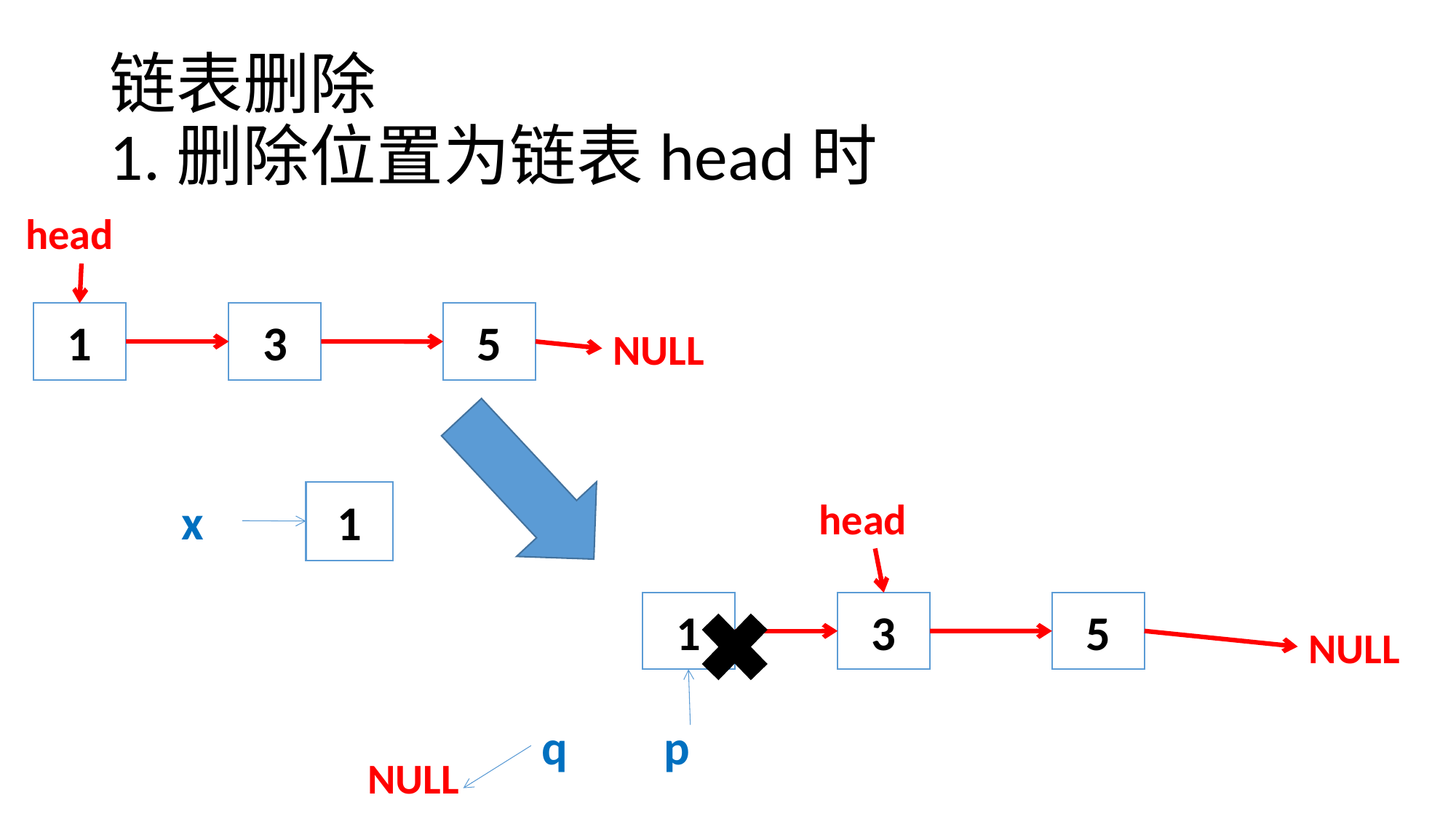

# 链表删除 1.删除位置为链表head时
head
1
3
5
NULL

1
x
head
1
3
5
NULL

q
p
NULL